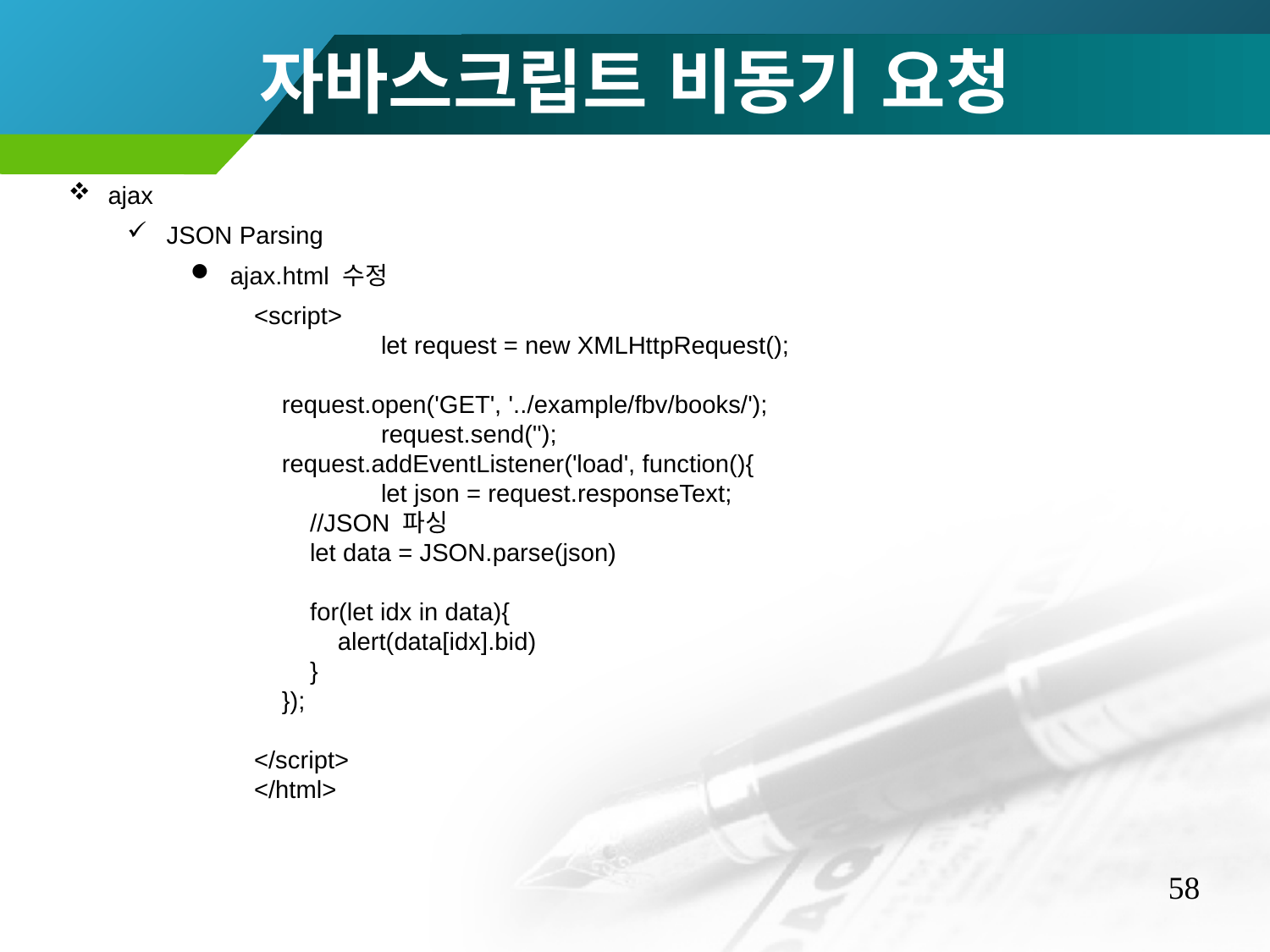

자바스크립트 비동기 요청
ajax
JSON Parsing
ajax.html 수정
<script>
	let request = new XMLHttpRequest();

    request.open('GET', '../example/fbv/books/');
	request.send('');
    request.addEventListener('load', function(){
    	let json = request.responseText;
        //JSON 파싱
        let data = JSON.parse(json)

        for(let idx in data){
            alert(data[idx].bid)
        }
    });

</script>
</html>

58